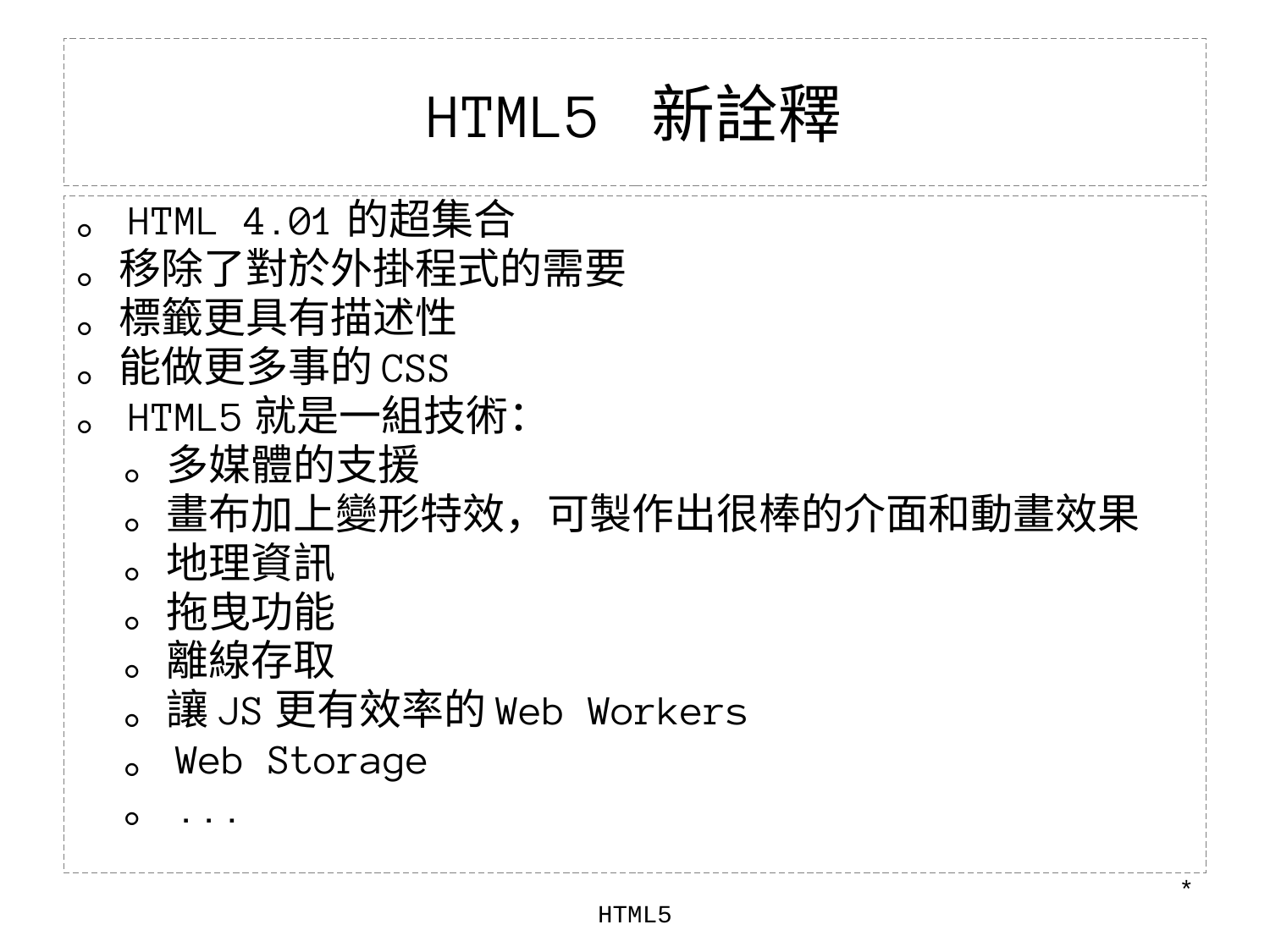

HTML5 新詮釋
# 。HTML 4.01的超集合
。移除了對於外掛程式的需要
。標籤更具有描述性
。能做更多事的CSS
。HTML5就是一組技術：
	。多媒體的支援
	。畫布加上變形特效，可製作出很棒的介面和動畫效果
	。地理資訊
	。拖曳功能
	。離線存取
	。讓JS更有效率的Web Workers
	。Web Storage
	。...
*
HTML5